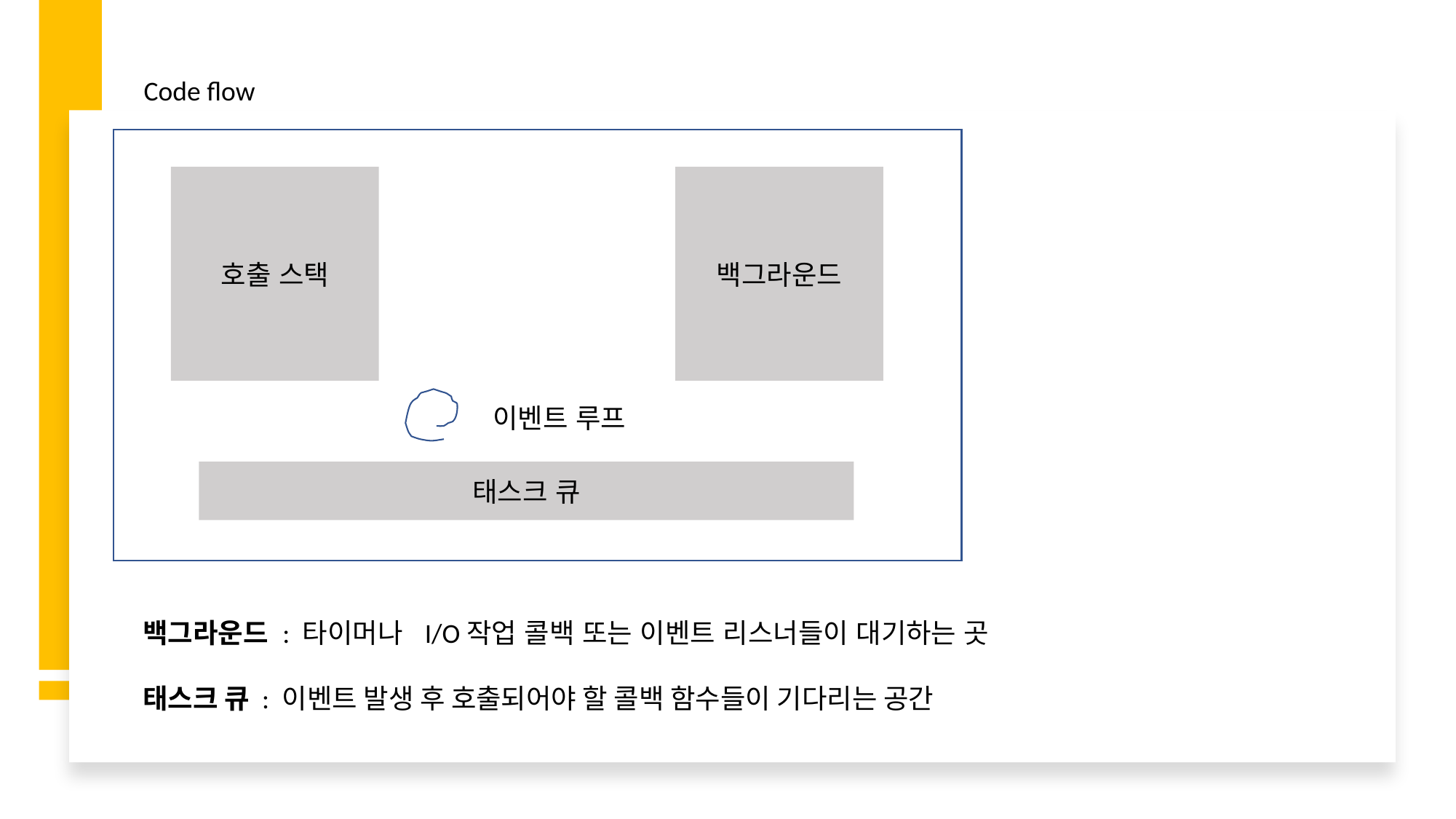

Code flow

호출 스택
백그라운드

이벤트 루프
태스크 큐
백그라운드 : 타이머나  I/O작업 콜백 또는 이벤트 리스너들이 대기하는 곳

태스크 큐 : 이벤트 발생 후 호출되어야 할 콜백 함수들이 기다리는 공간